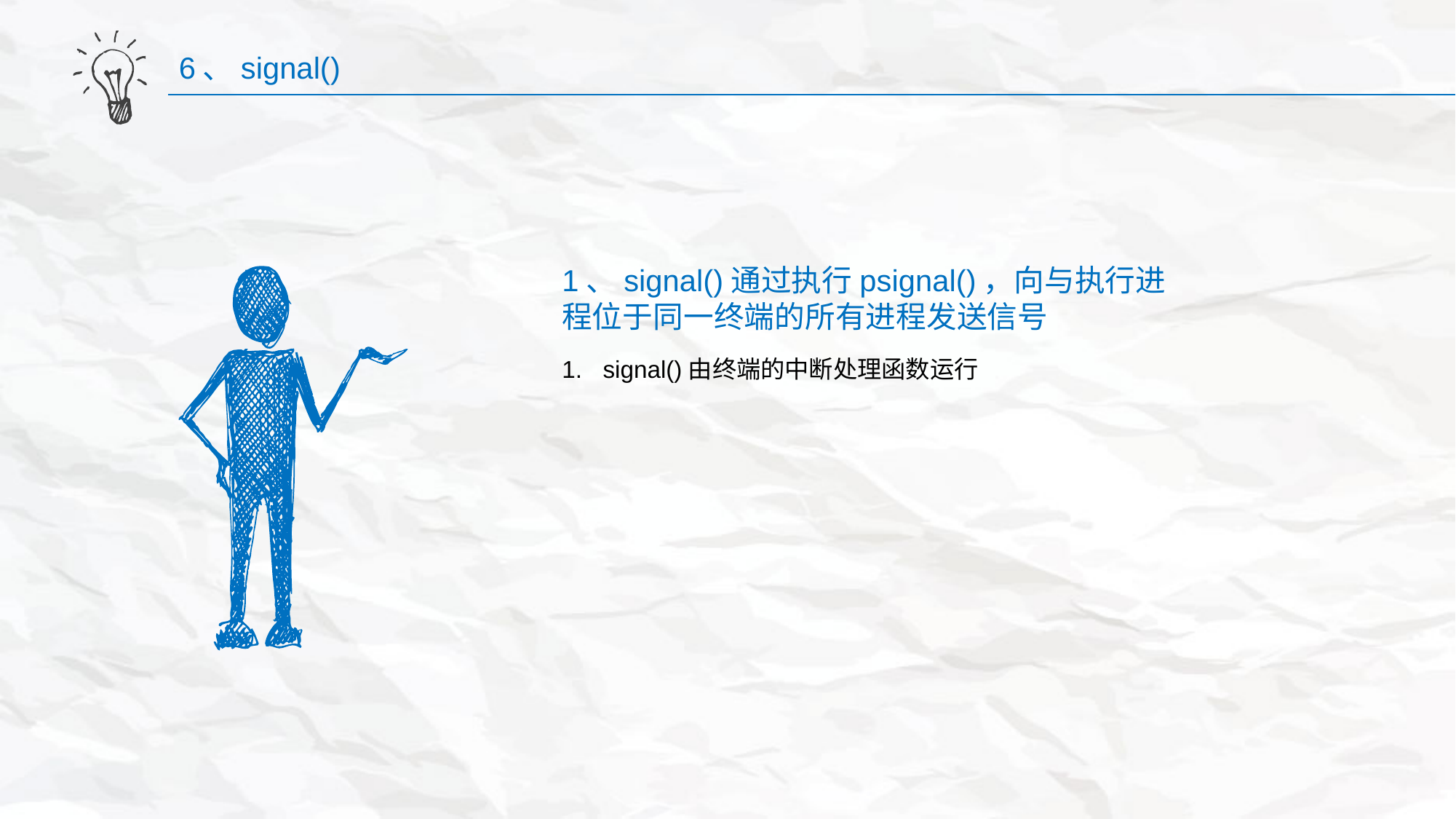

6、signal()
1、signal()通过执行psignal()，向与执行进程位于同一终端的所有进程发送信号
signal()由终端的中断处理函数运行